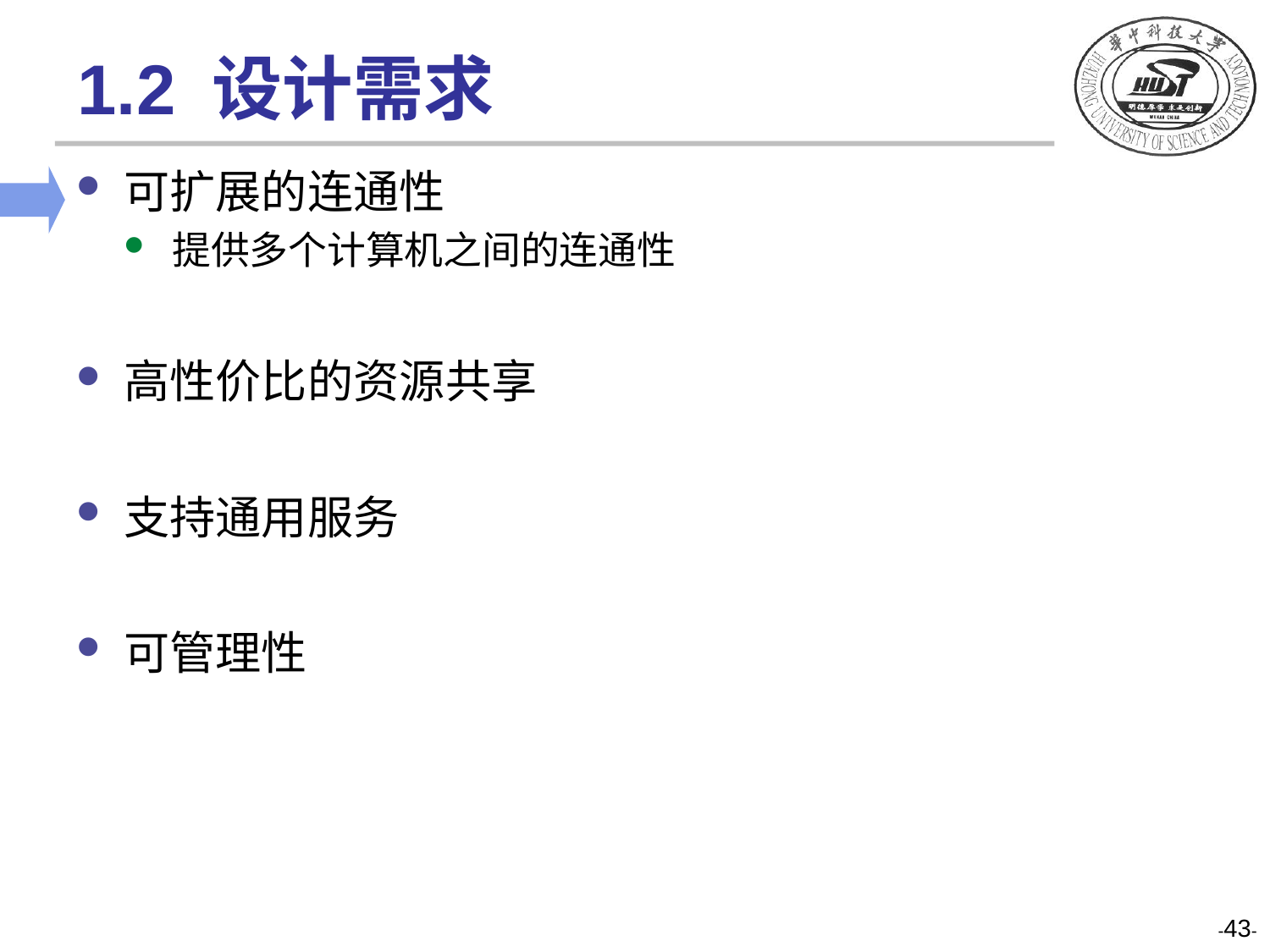

# 1.2 设计需求
可扩展的连通性
提供多个计算机之间的连通性

高性价比的资源共享

支持通用服务

可管理性

-43-